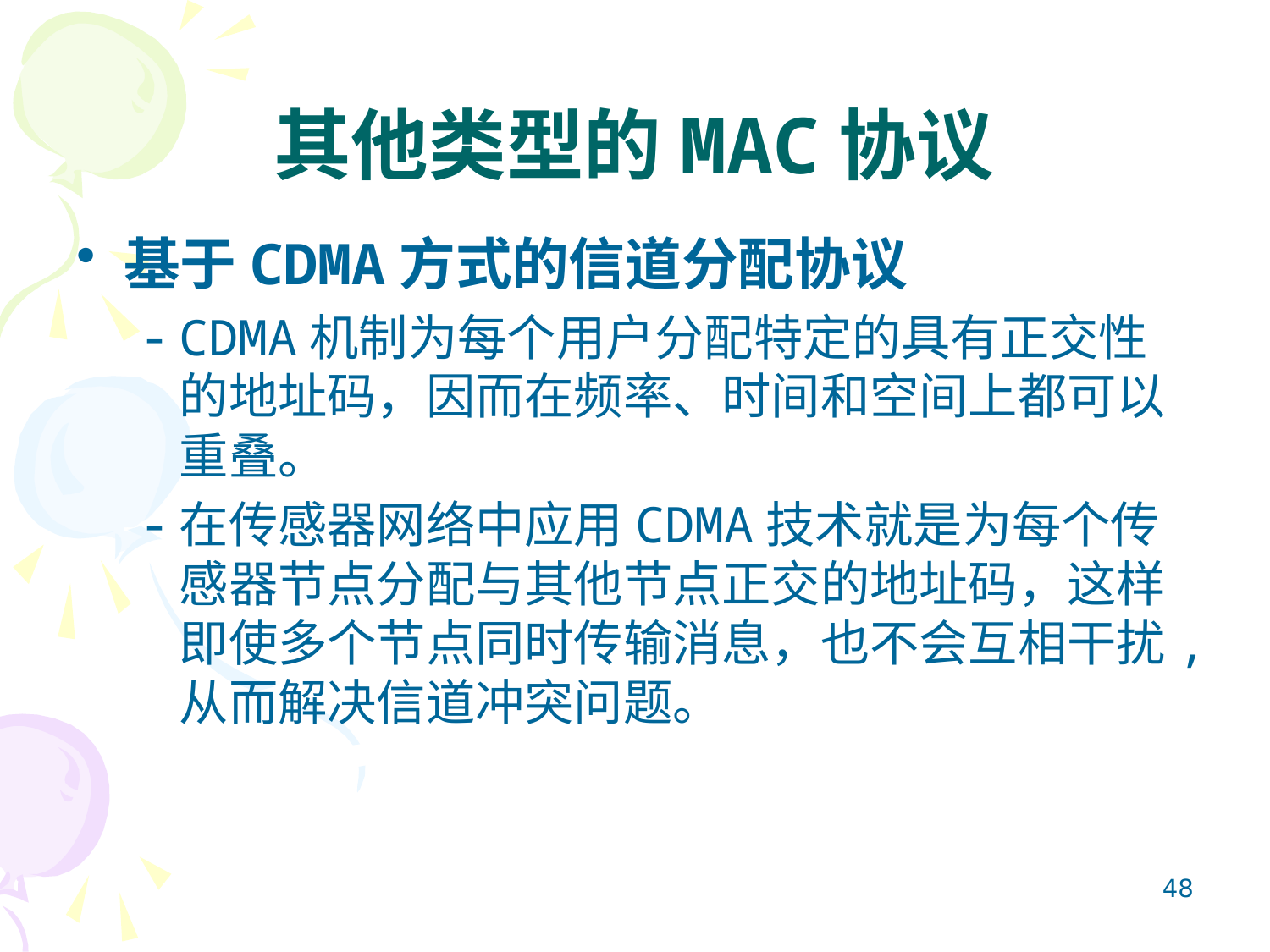

# 其他类型的MAC协议
基于CDMA方式的信道分配协议
CDMA机制为每个用户分配特定的具有正交性的地址码，因而在频率、时间和空间上都可以重叠。
在传感器网络中应用CDMA技术就是为每个传感器节点分配与其他节点正交的地址码，这样即使多个节点同时传输消息，也不会互相干扰,从而解决信道冲突问题。
48